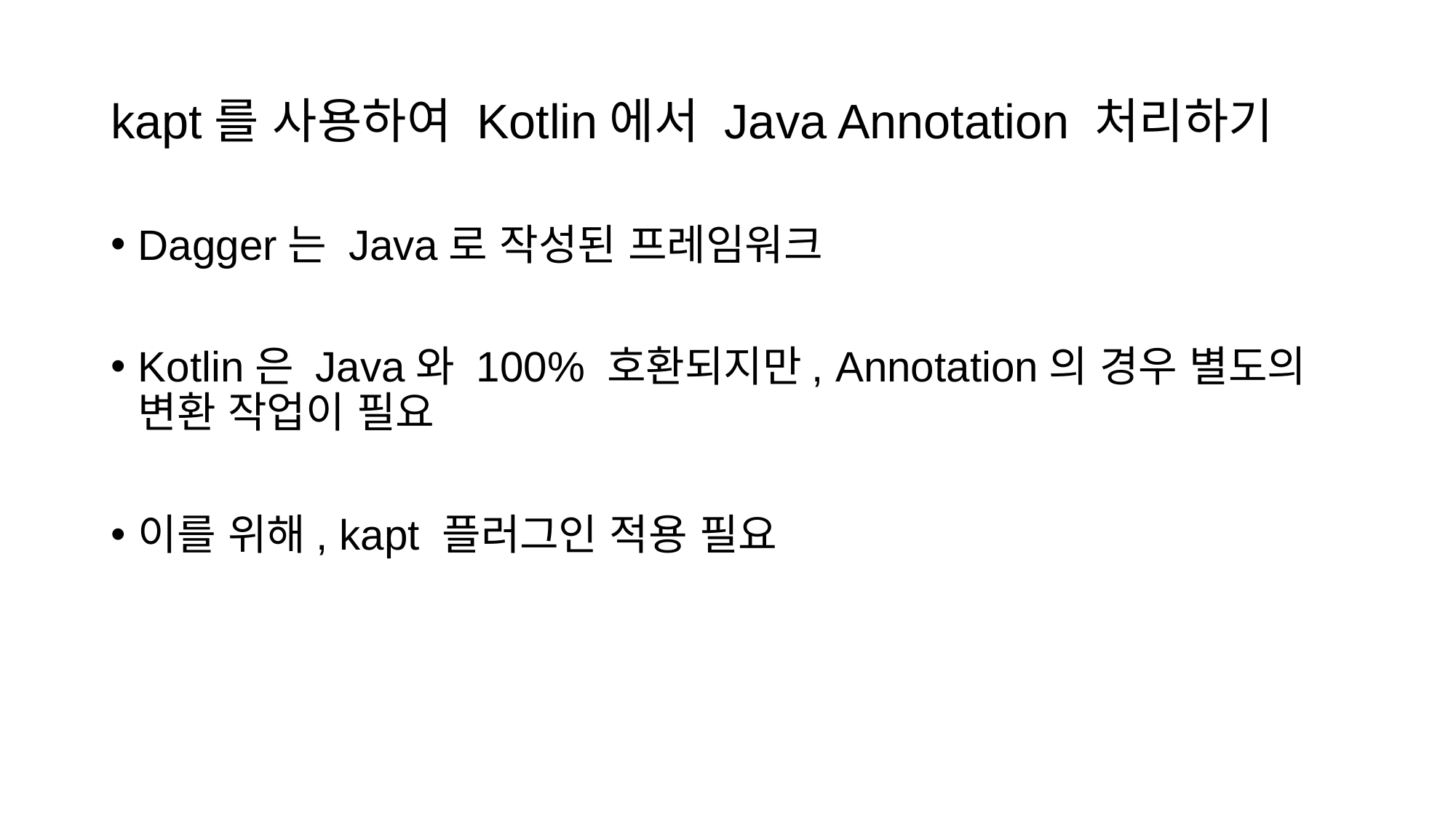

# kapt를 사용하여 Kotlin에서 Java Annotation 처리하기
Dagger는 Java로 작성된 프레임워크

Kotlin은 Java와 100% 호환되지만, Annotation의 경우 별도의 변환 작업이 필요

이를 위해, kapt 플러그인 적용 필요